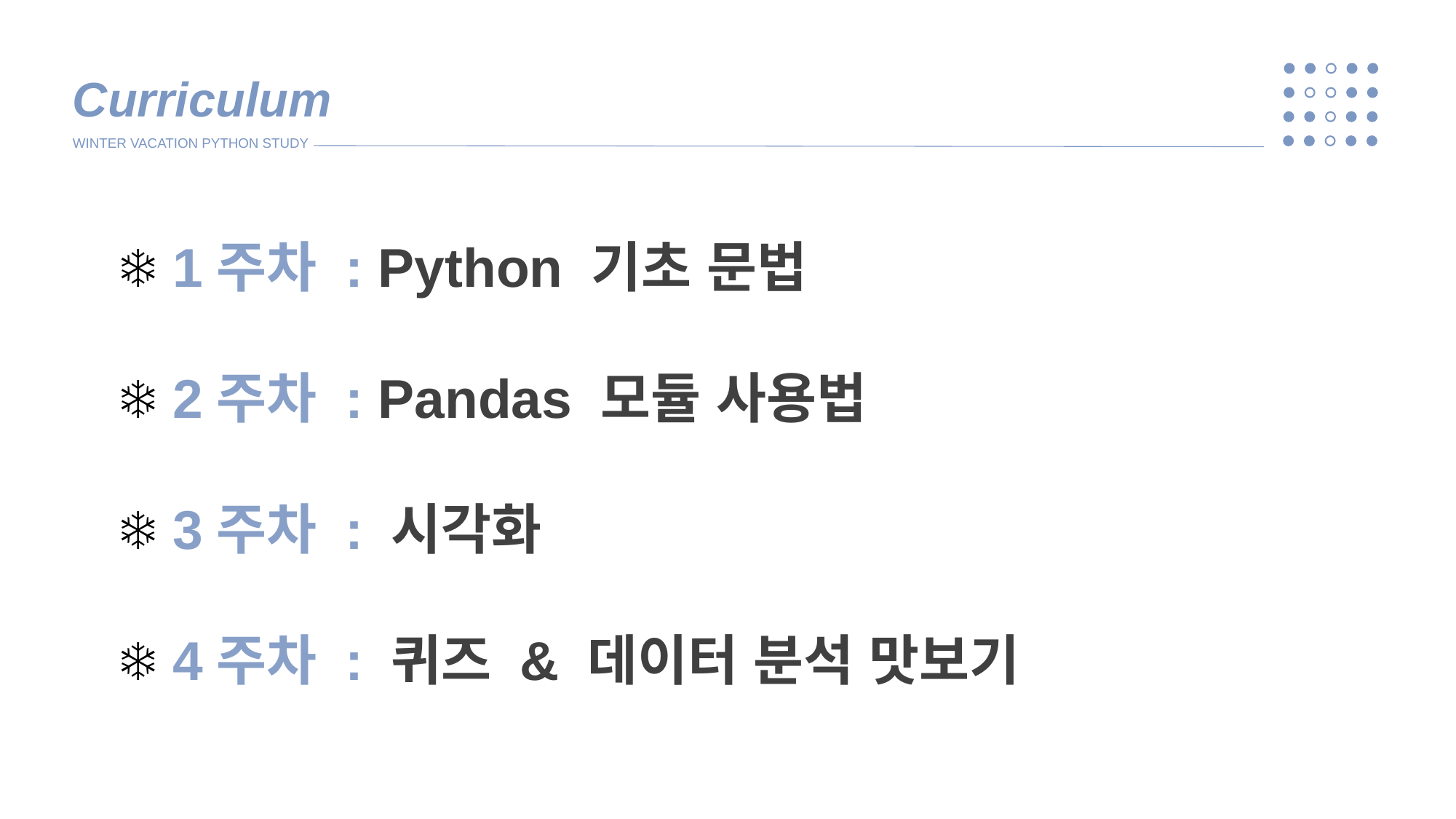

Curriculum
WINTER VACATION PYTHON STUDY

❄ 1주차 : Python 기초 문법

❄ 2주차 : Pandas 모듈 사용법

❄ 3주차 : 시각화

❄ 4주차 : 퀴즈 & 데이터 분석 맛보기